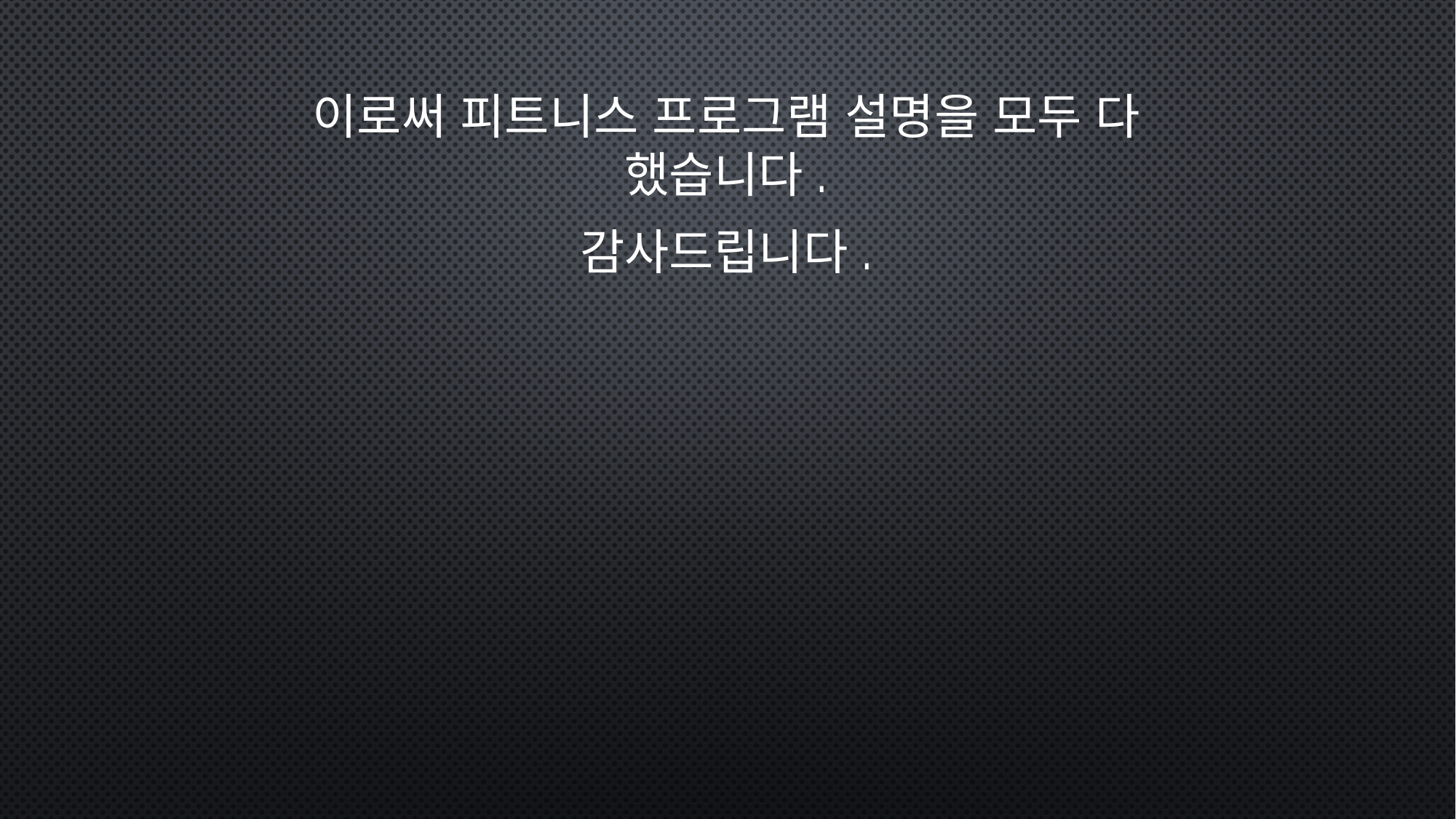

이로써 피트니스 프로그램 설명을 모두 다 했습니다.
감사드립니다.